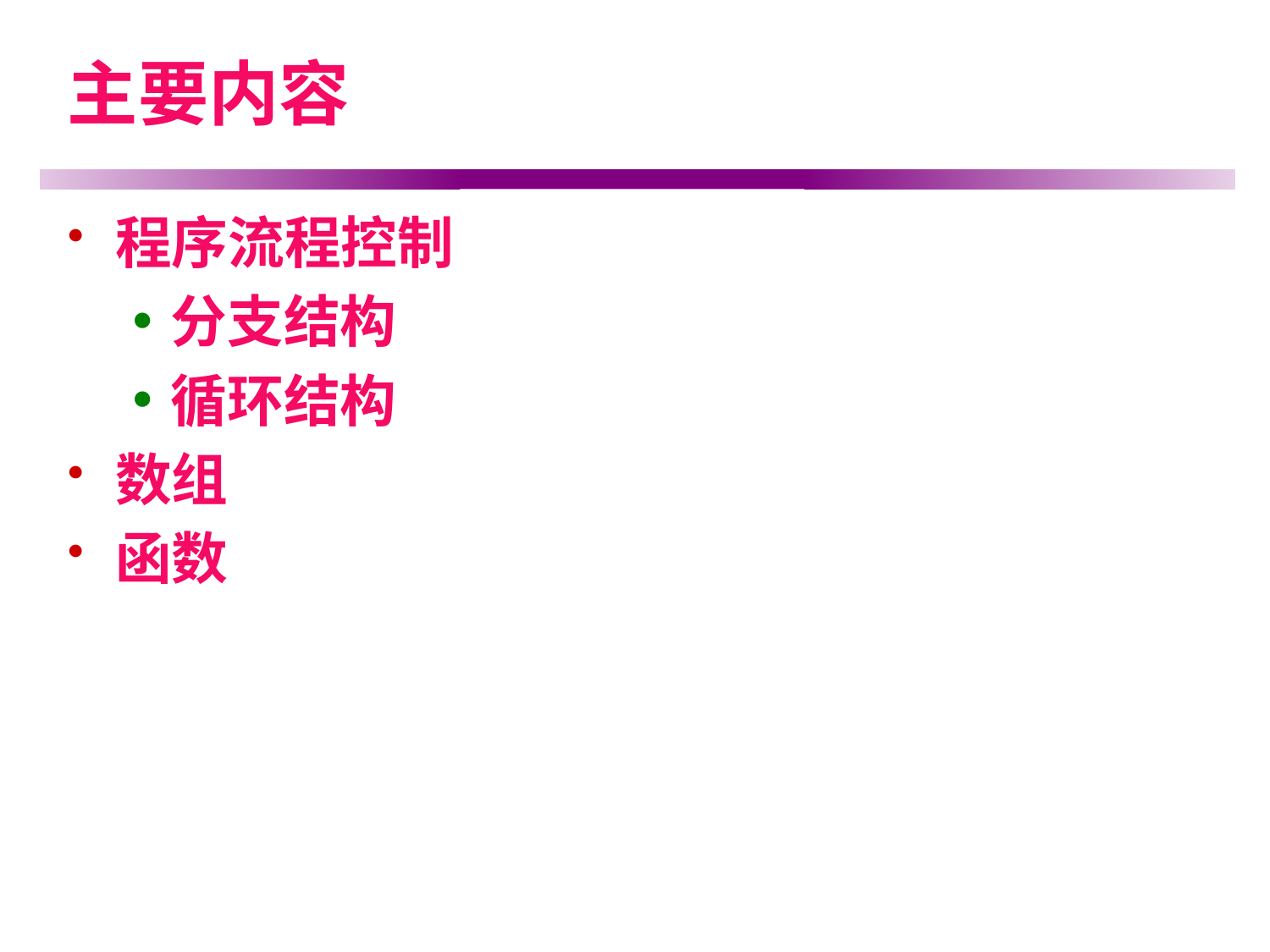

# 主要内容
程序流程控制
分支结构
循环结构
数组
函数